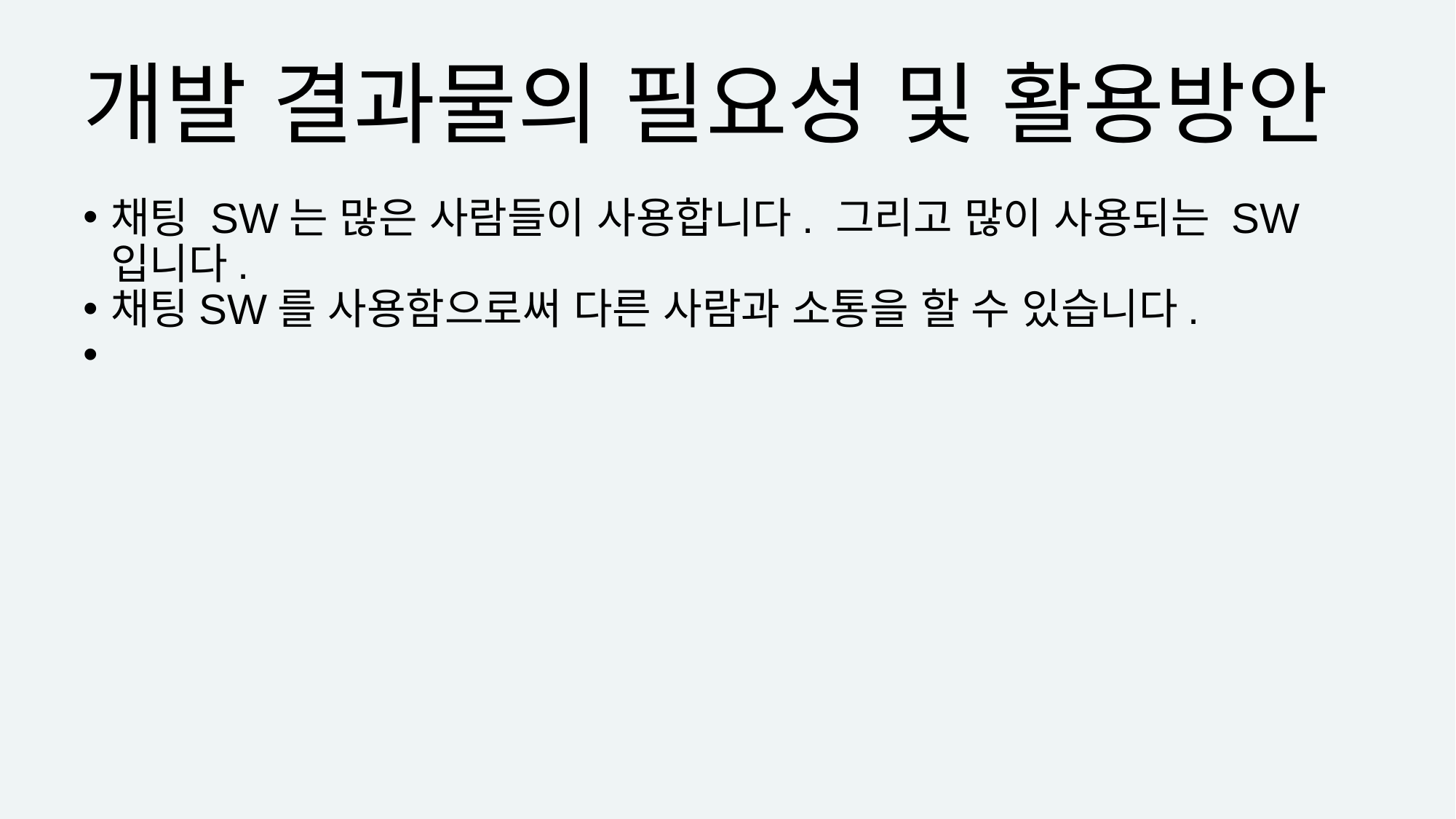

# 개발 결과물의 필요성 및 활용방안
채팅 SW는 많은 사람들이 사용합니다. 그리고 많이 사용되는 SW입니다.
채팅SW를 사용함으로써 다른 사람과 소통을 할 수 있습니다.